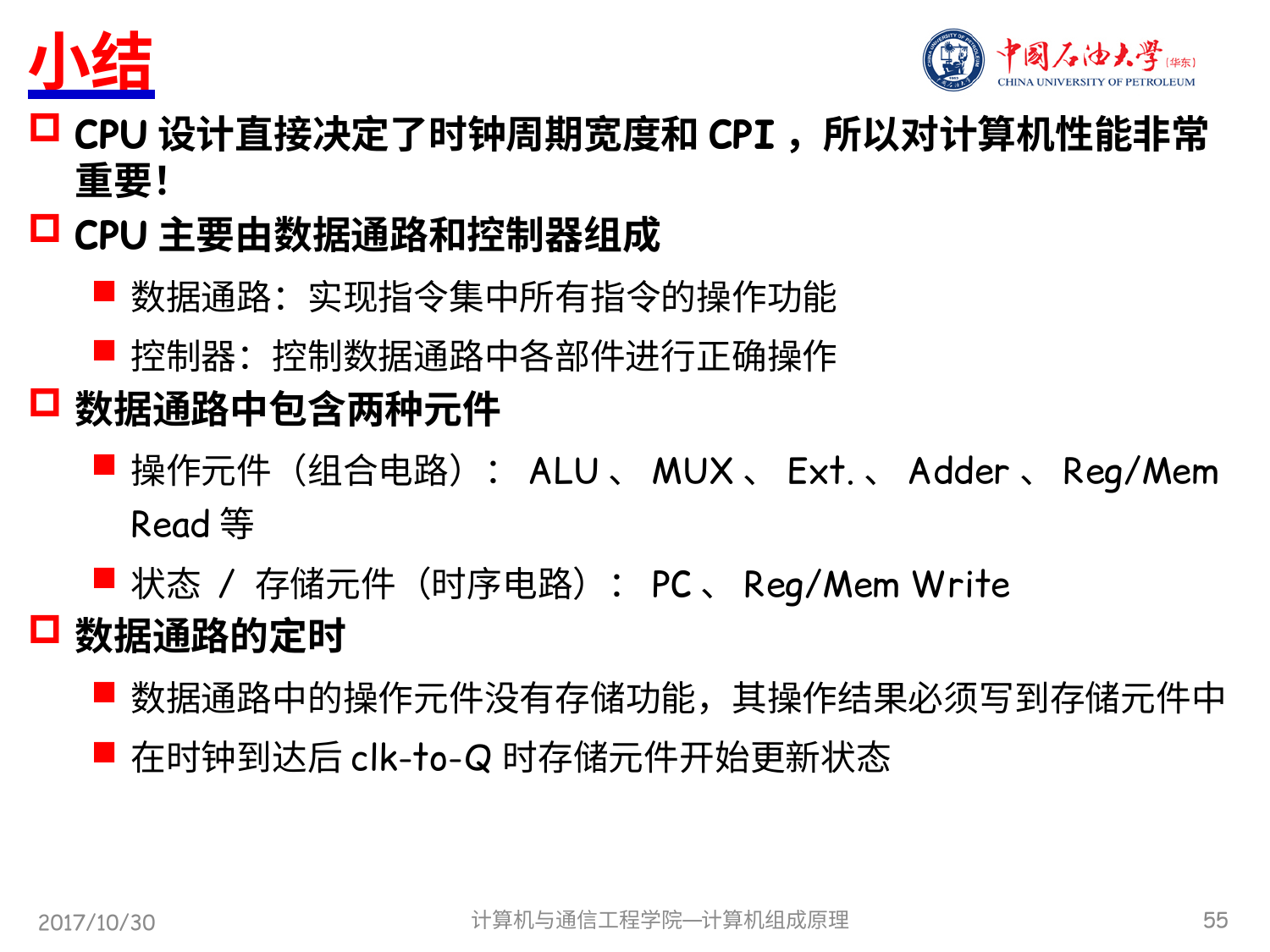

# 小结
CPU设计直接决定了时钟周期宽度和CPI，所以对计算机性能非常重要！
CPU主要由数据通路和控制器组成
数据通路：实现指令集中所有指令的操作功能
控制器：控制数据通路中各部件进行正确操作
数据通路中包含两种元件
操作元件（组合电路）：ALU、MUX、Ext.、Adder、Reg/Mem Read等
状态 / 存储元件（时序电路）：PC、Reg/Mem Write
数据通路的定时
数据通路中的操作元件没有存储功能，其操作结果必须写到存储元件中
在时钟到达后clk-to-Q时存储元件开始更新状态

计算机与通信工程学院—计算机组成原理
55
2017/10/30